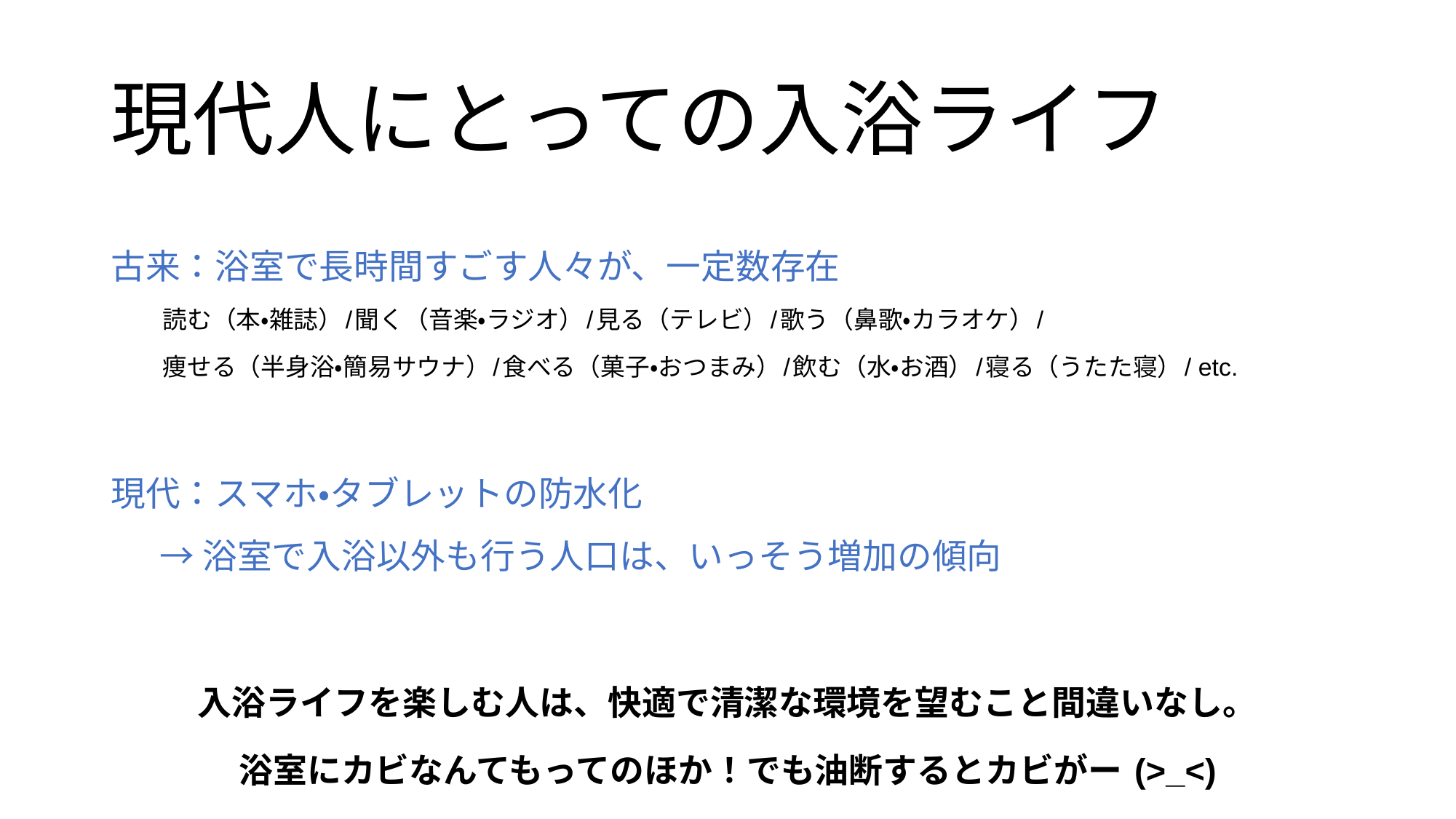

# 現代人にとっての入浴ライフ
古来：浴室で長時間すごす人々が、一定数存在
読む（本・雑誌）/聞く（音楽・ラジオ）/見る（テレビ）/歌う（鼻歌・カラオケ）/
痩せる（半身浴・簡易サウナ）/食べる（菓子・おつまみ）/飲む（水・お酒）/寝る（うたた寝）/ etc.
現代：スマホ・タブレットの防水化
	→ 浴室で入浴以外も行う人口は、いっそう増加の傾向

入浴ライフを楽しむ人は、快適で清潔な環境を望むこと間違いなし。
浴室にカビなんてもってのほか！でも油断するとカビがー (>_<)